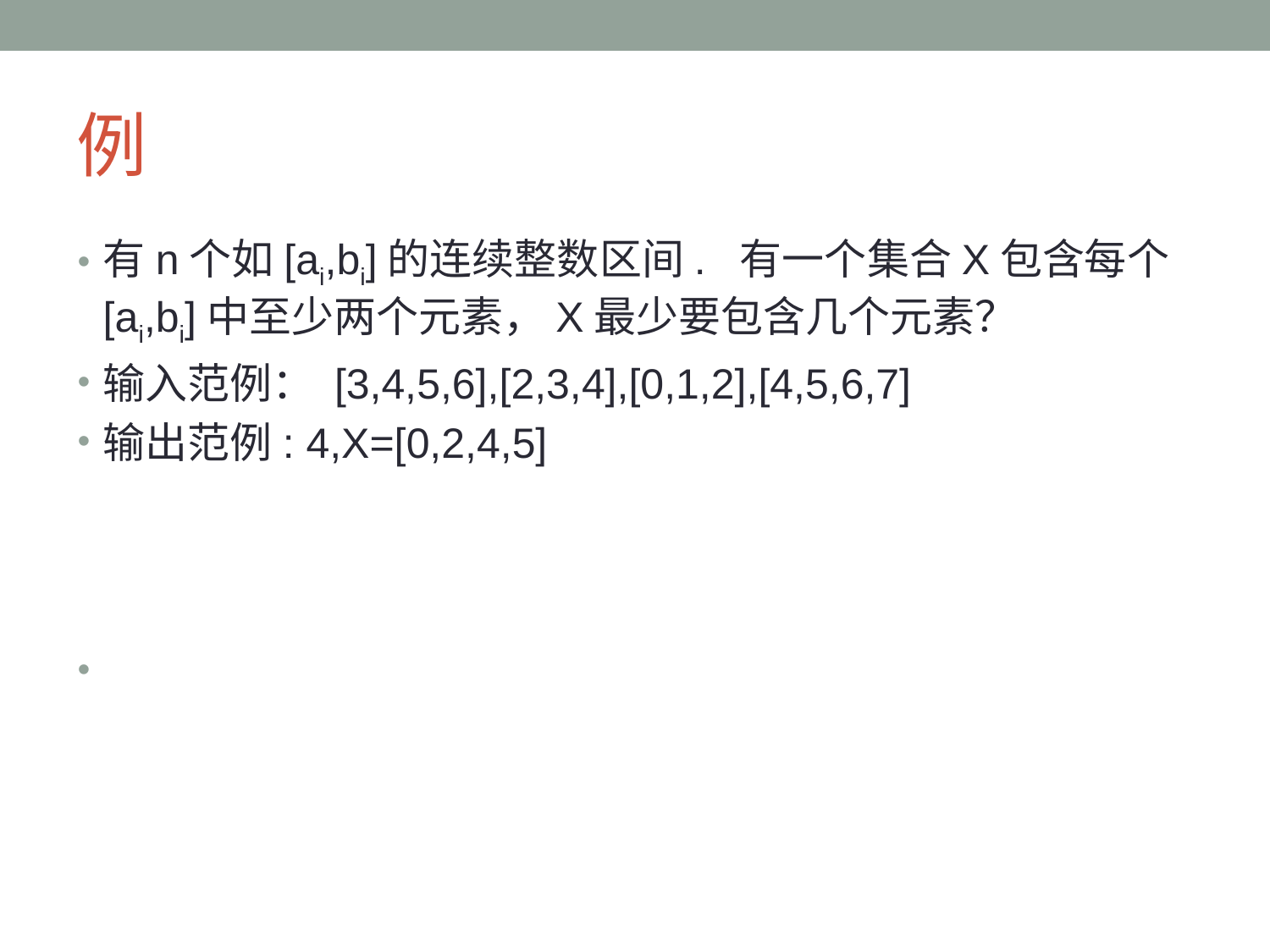

# 例
有n个如[ai,bi]的连续整数区间.  有一个集合X包含每个[ai,bi]中至少两个元素，X最少要包含几个元素？
输入范例： [3,4,5,6],[2,3,4],[0,1,2],[4,5,6,7]
输出范例: 4,X=[0,2,4,5]